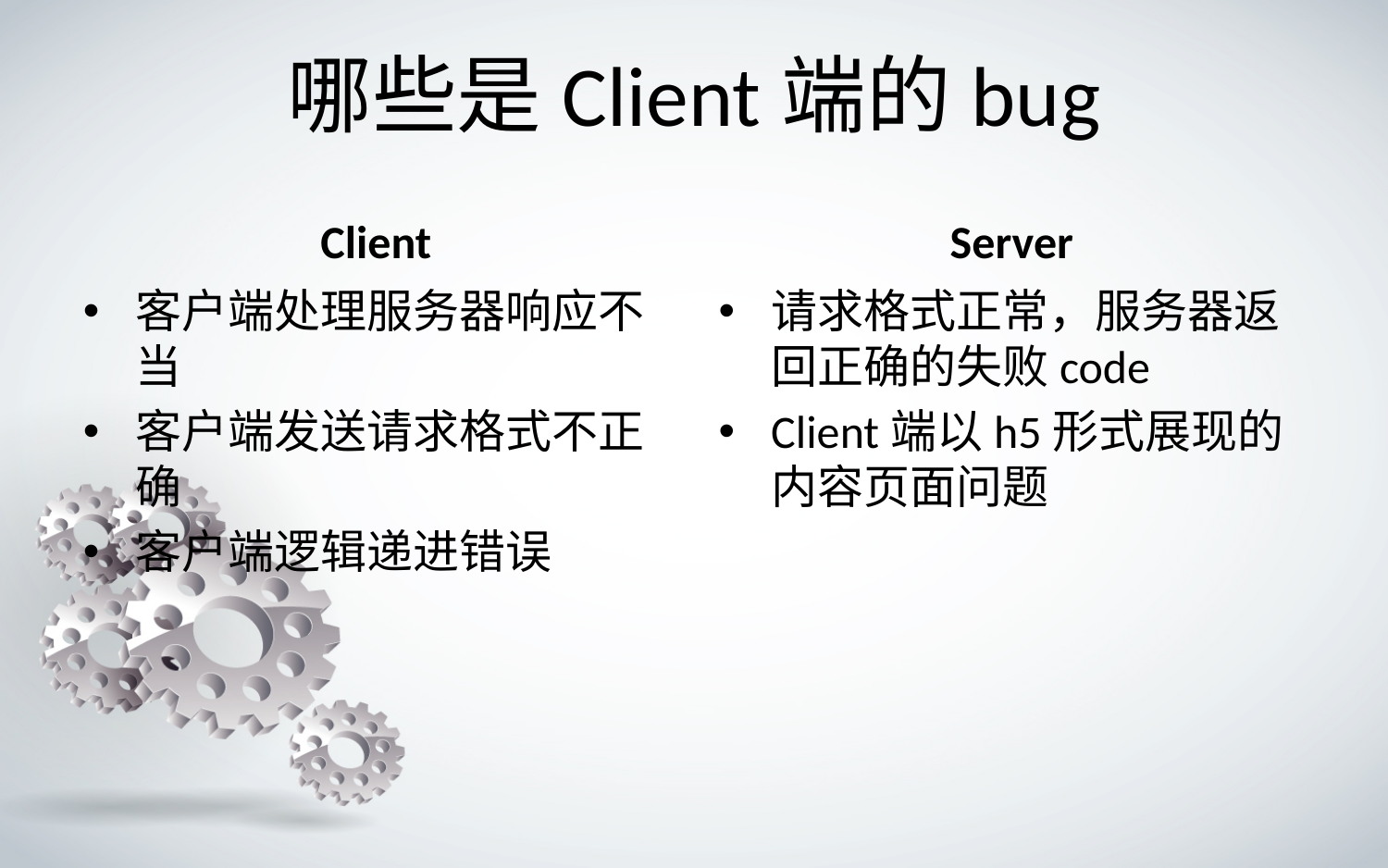

# 哪些是Client端的bug
Client
Server
客户端处理服务器响应不当
客户端发送请求格式不正确
客户端逻辑递进错误

请求格式正常，服务器返回正确的失败code
Client端以h5形式展现的内容页面问题